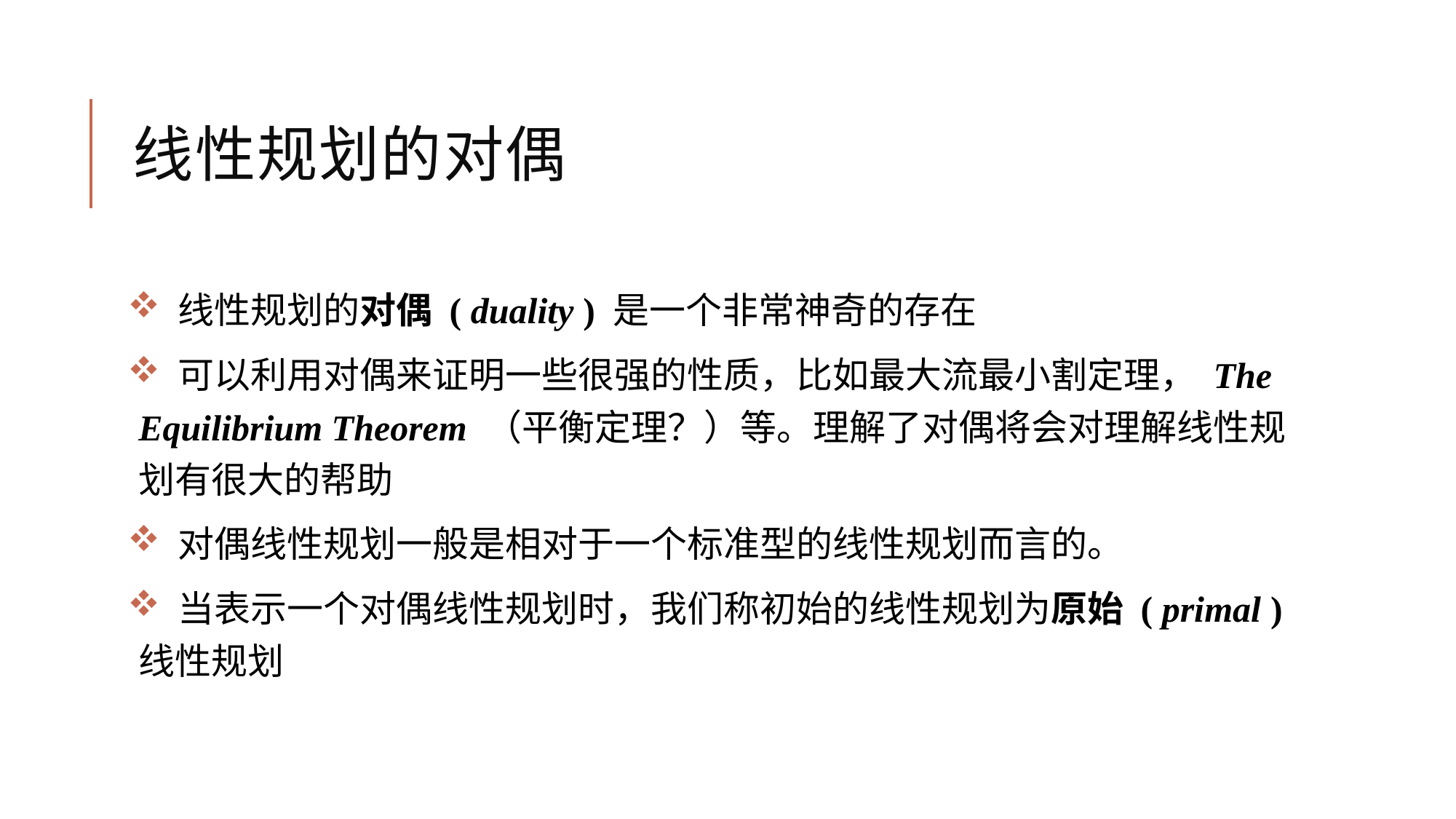

# 线性规划的对偶
 线性规划的对偶 ( duality ) 是一个非常神奇的存在
 可以利用对偶来证明一些很强的性质，比如最大流最小割定理， The Equilibrium Theorem （平衡定理？）等。理解了对偶将会对理解线性规划有很大的帮助
 对偶线性规划一般是相对于一个标准型的线性规划而言的。
 当表示一个对偶线性规划时，我们称初始的线性规划为原始 ( primal ) 线性规划